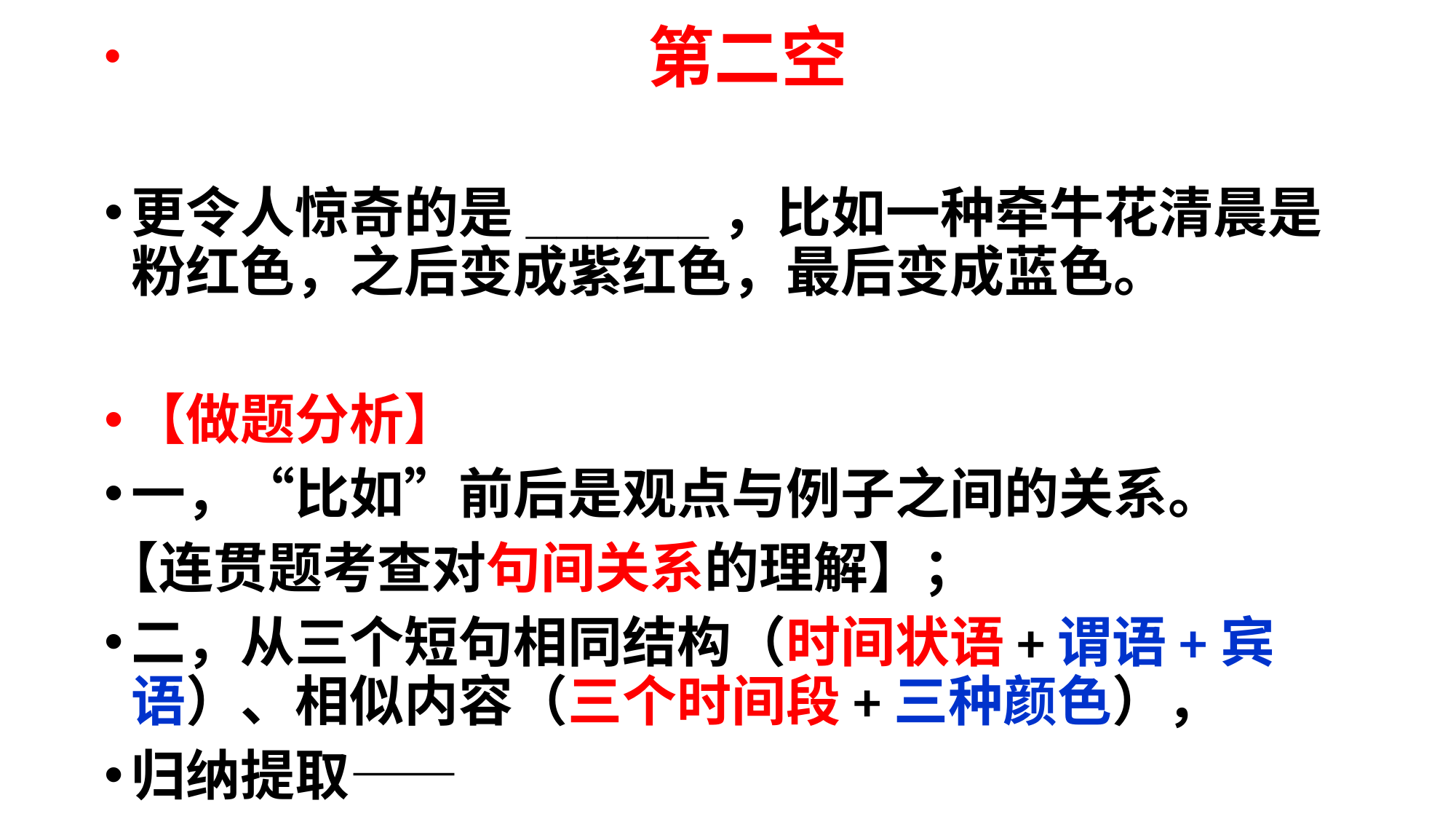

第二空

更令人惊奇的是______，比如一种牵牛花清晨是粉红色，之后变成紫红色，最后变成蓝色。

【做题分析】
一，“比如”前后是观点与例子之间的关系。
【连贯题考查对句间关系的理解】；
二，从三个短句相同结构（时间状语+谓语+宾语）、相似内容（三个时间段+三种颜色），
归纳提取——